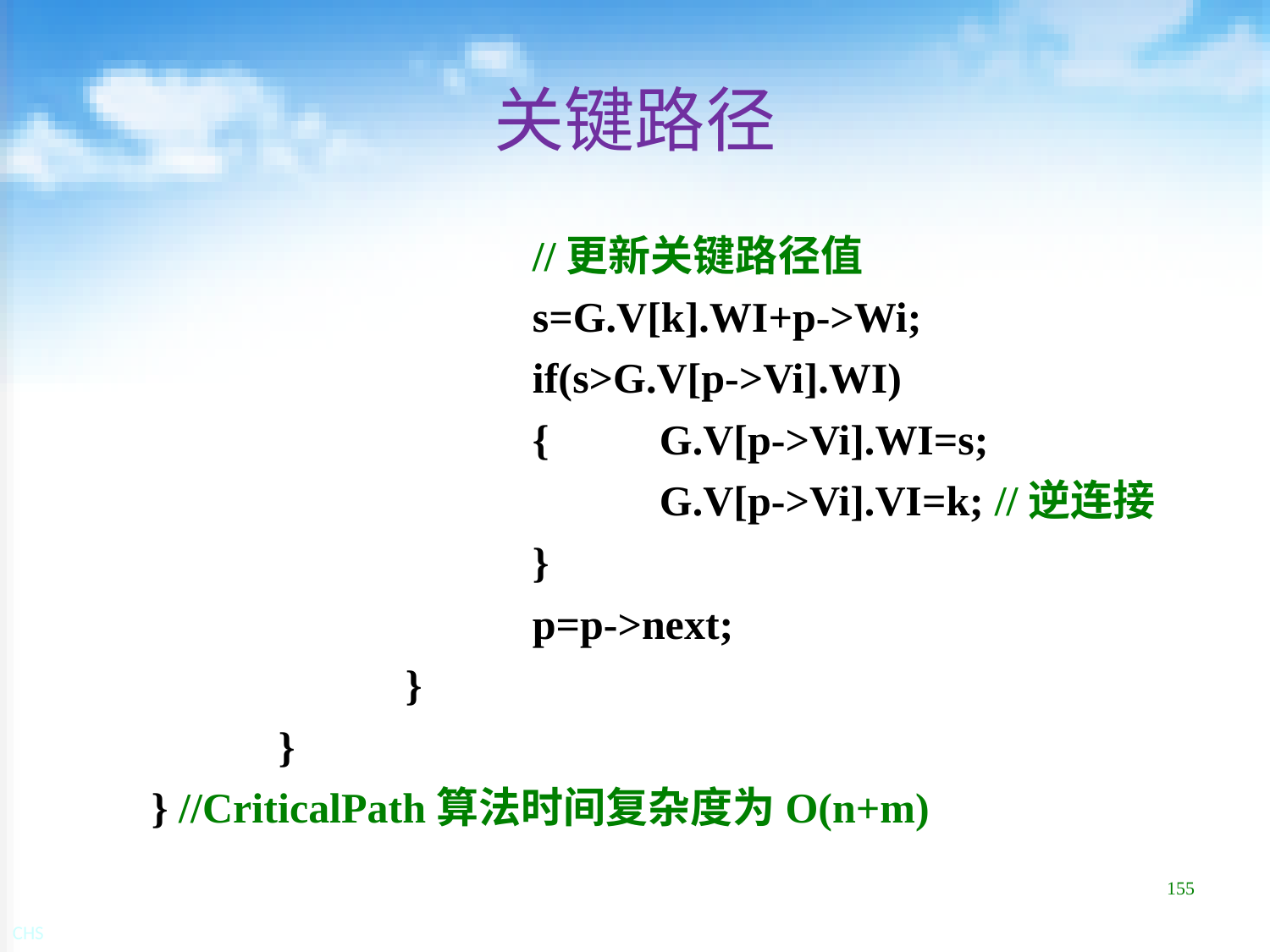

# 关键路径
			//更新关键路径值
			s=G.V[k].WI+p->Wi;
			if(s>G.V[p->Vi].WI)
			{	G.V[p->Vi].WI=s;
				G.V[p->Vi].VI=k; //逆连接
			}
			p=p->next;
		}
	}
} //CriticalPath算法时间复杂度为O(n+m)
155